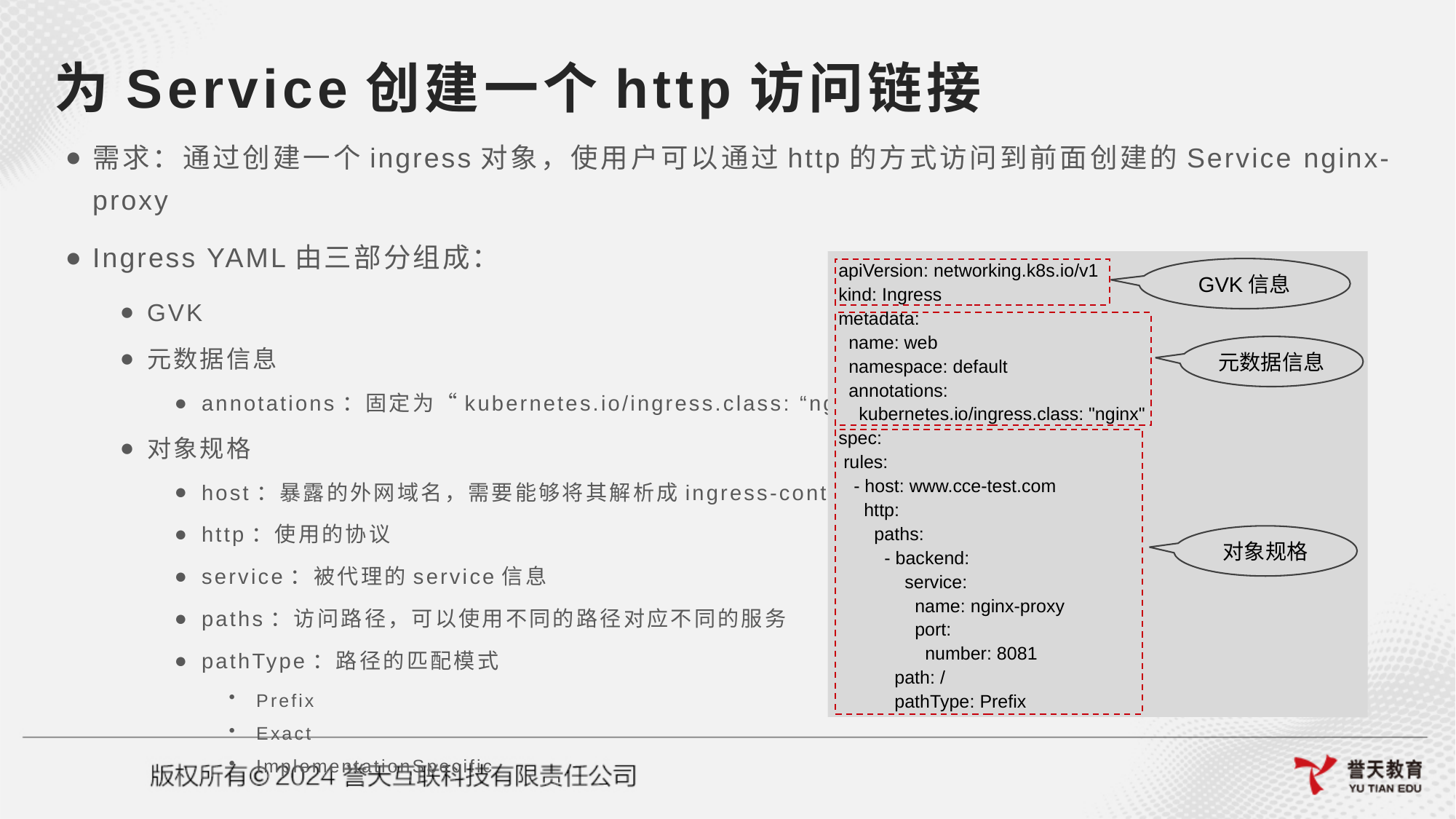

# 为Service创建一个http访问链接
需求：通过创建一个ingress对象，使用户可以通过http的方式访问到前面创建的Service nginx-proxy
Ingress YAML由三部分组成：
GVK
元数据信息
annotations：固定为“kubernetes.io/ingress.class: “nginx””
对象规格
host：暴露的外网域名，需要能够将其解析成ingress-controller地址
http：使用的协议
service：被代理的service信息
paths：访问路径，可以使用不同的路径对应不同的服务
pathType：路径的匹配模式
Prefix
Exact
ImplementationSpecific

apiVersion: networking.k8s.io/v1
kind: Ingress
metadata:
  name: web
  namespace: default
  annotations:
    kubernetes.io/ingress.class: "nginx"
spec:
 rules:
   - host: www.cce-test.com
     http:
       paths:
         - backend:
             service:
               name: nginx-proxy
               port:
                 number: 8081
           path: /
           pathType: Prefix
GVK信息

元数据信息

对象规格